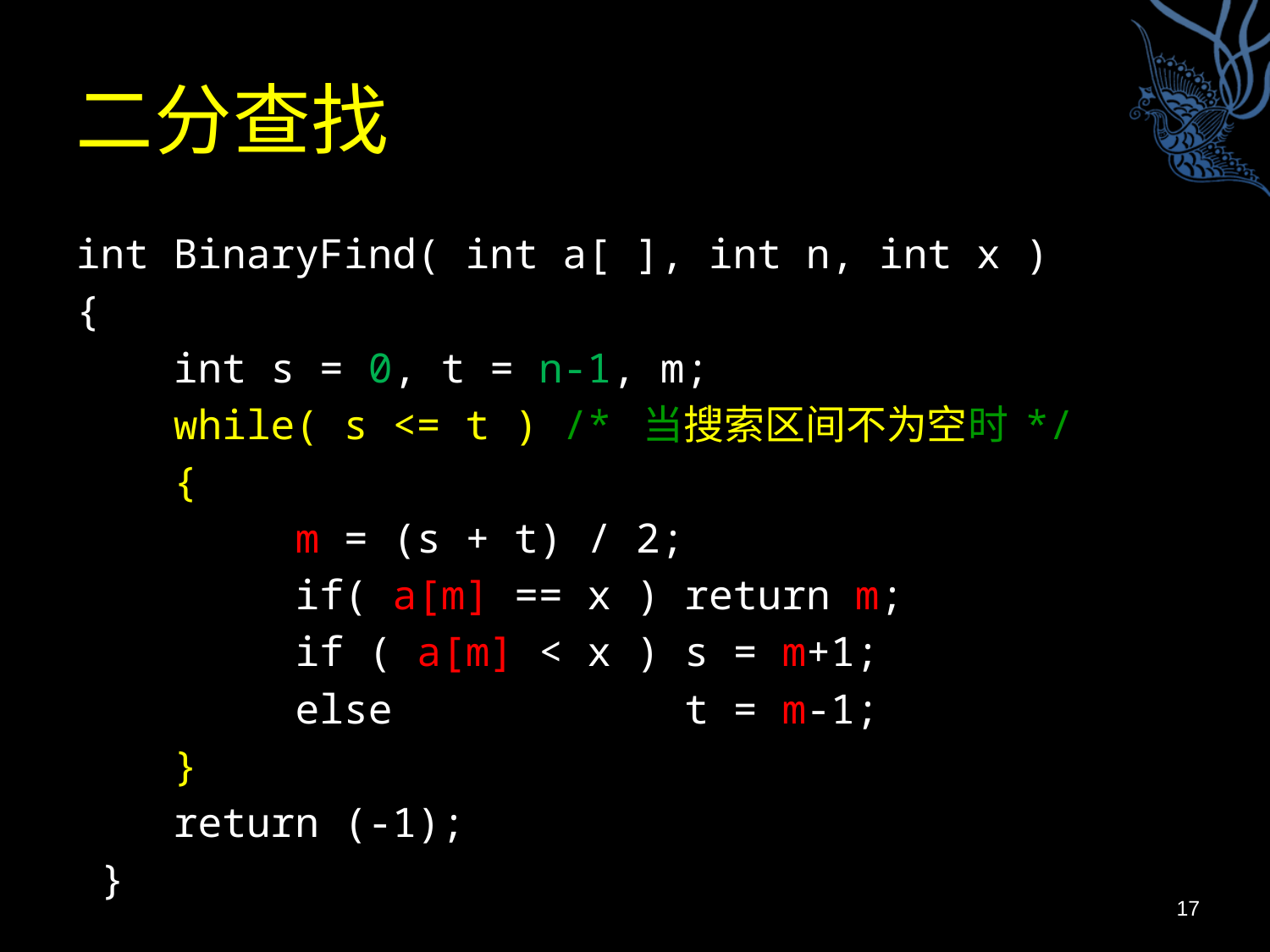

# 二分查找
int BinaryFind( int a[ ], int n, int x )
{
    int s = 0, t = n-1, m;
    while( s <= t ) /* 当搜索区间不为空时 */
    {
         m = (s + t) / 2;
         if( a[m] == x ) return m;
         if ( a[m] < x ) s = m+1;
         else            t = m-1;
    }
    return (-1);
 }
17